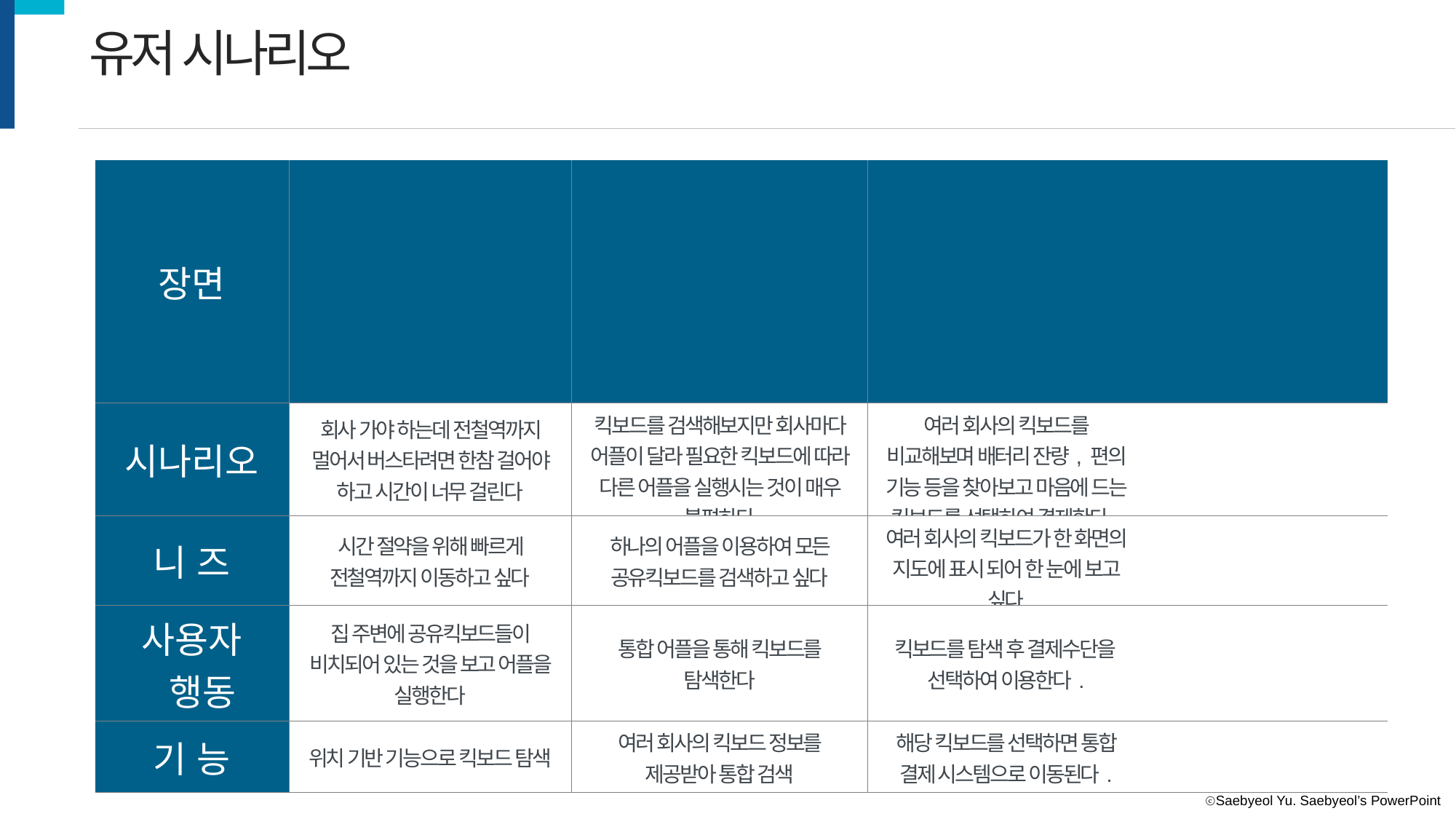

유저 시나리오
| 장면 |  |  |  |  |
| --- | --- | --- | --- | --- |
| 시나리오 | 회사 가야 하는데 전철역까지 멀어서 버스타려면 한참 걸어야 하고 시간이 너무 걸린다 | 킥보드를 검색해보지만 회사마다 어플이 달라 필요한 킥보드에 따라 다른 어플을 실행시는 것이 매우 불편하다 | 여러 회사의 킥보드를 비교해보며 배터리 잔량, 편의 기능 등을 찾아보고 마음에 드는 킥보드를 선택하여 결제한다. |  |
| 니 즈 | 시간 절약을 위해 빠르게 전철역까지 이동하고 싶다 | 하나의 어플을 이용하여 모든 공유킥보드를 검색하고 싶다 | 여러 회사의 킥보드가 한 화면의 지도에 표시 되어 한 눈에 보고 싶다 |  |
| 사용자 행동 | 집 주변에 공유킥보드들이 비치되어 있는 것을 보고 어플을 실행한다 | 통합 어플을 통해 킥보드를 탐색한다 | 킥보드를 탐색 후 결제수단을 선택하여 이용한다. |  |
| 기 능 | 위치 기반 기능으로 킥보드 탐색 | 여러 회사의 킥보드 정보를 제공받아 통합 검색 | 해당 킥보드를 선택하면 통합 결제 시스템으로 이동된다. |  |